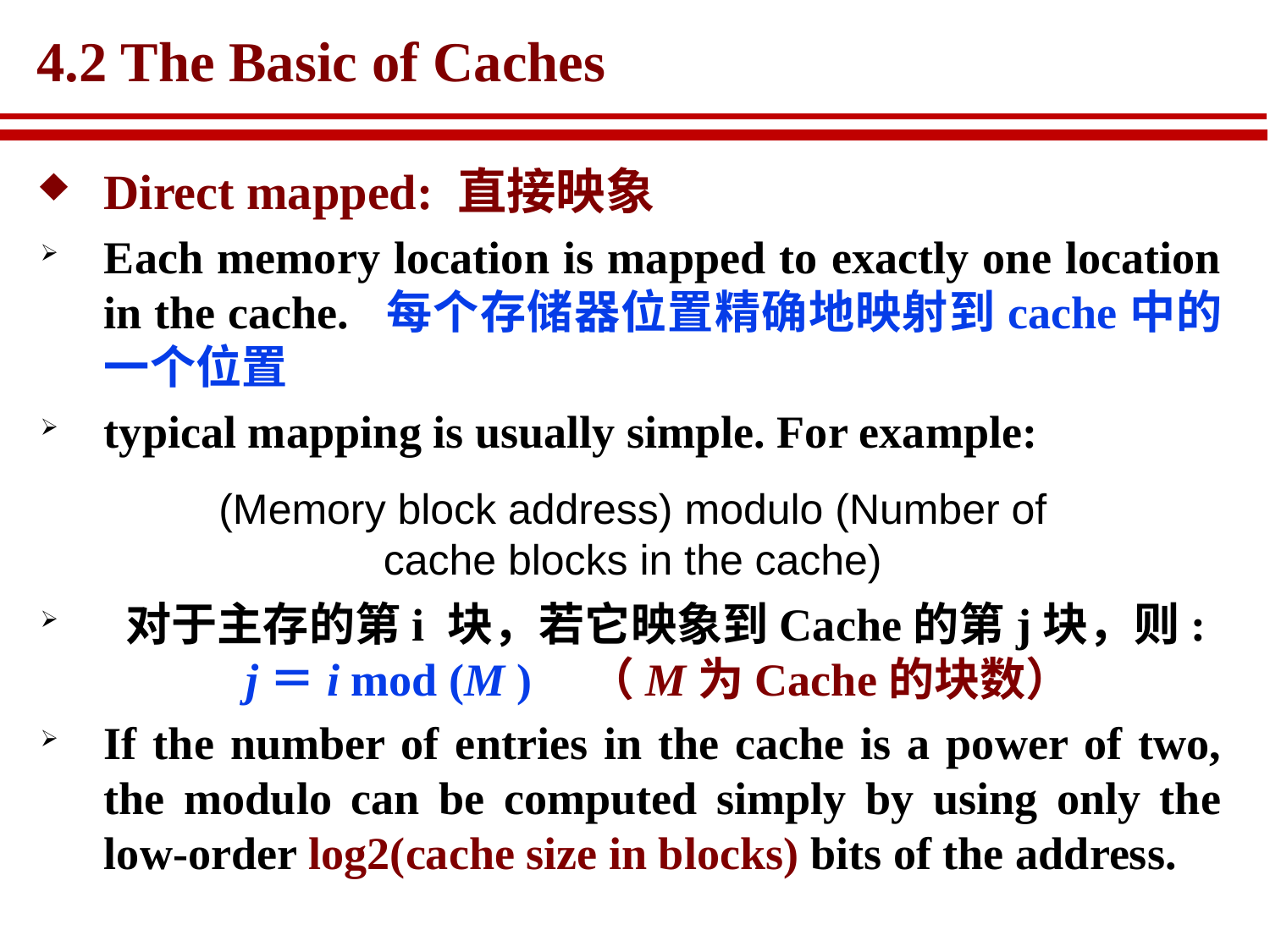

# 4.2 The Basic of Caches
Direct mapped: 直接映象
Each memory location is mapped to exactly one location in the cache.  每个存储器位置精确地映射到cache中的一个位置
typical mapping is usually simple. For example:

 对于主存的第i 块，若它映象到Cache的第j块，则:
                  j＝i mod (M )    （M为Cache的块数）
If the number of entries in the cache is a power of two, the modulo can be computed simply by using only the low-order log2(cache size in blocks) bits of the address.

(Memory block address) modulo (Number of cache blocks in the cache)